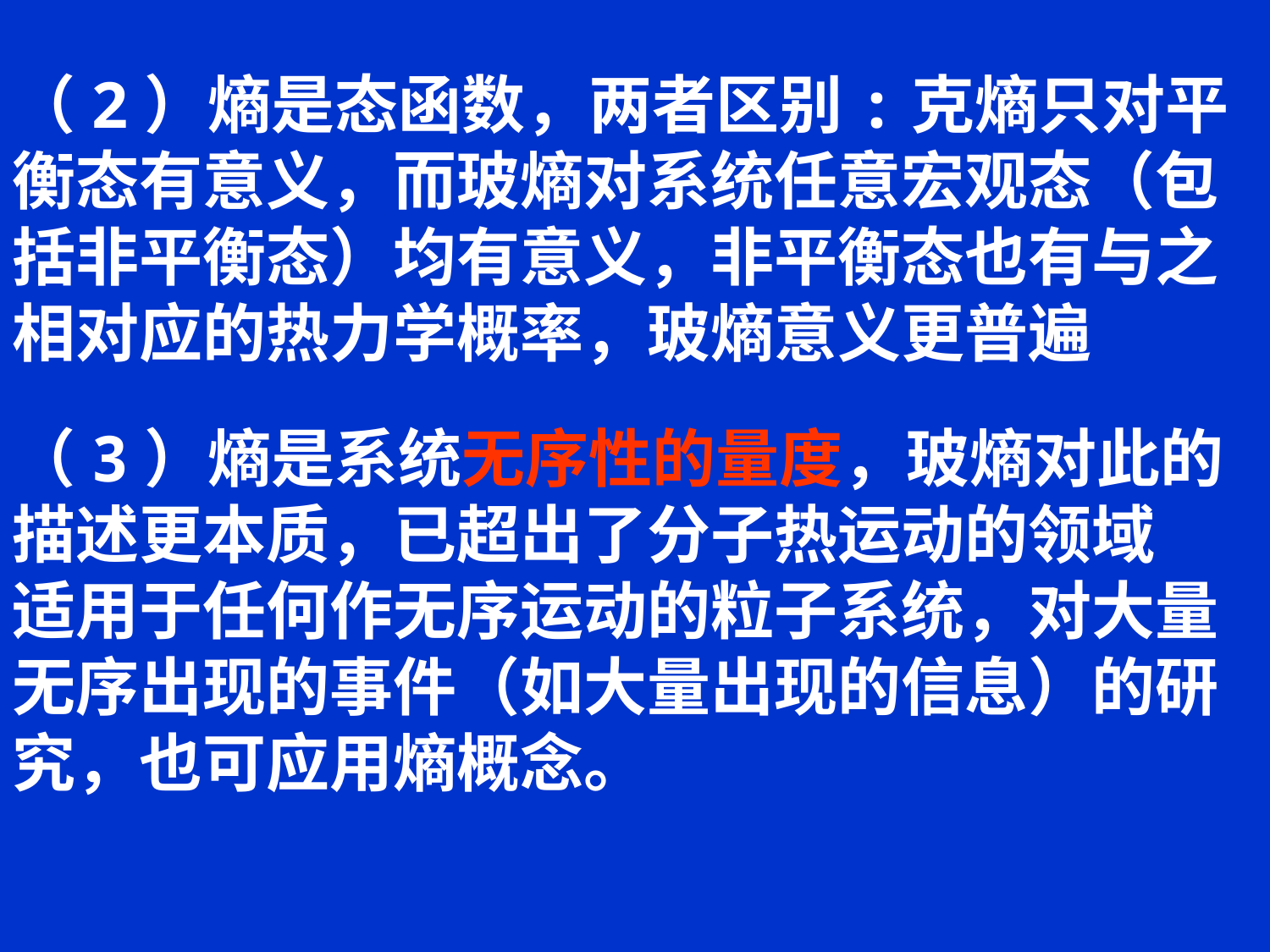

（2）熵是态函数，两者区别:克熵只对平衡态有意义，而玻熵对系统任意宏观态（包括非平衡态）均有意义，非平衡态也有与之相对应的热力学概率，玻熵意义更普遍
（3）熵是系统无序性的量度，玻熵对此的描述更本质，已超出了分子热运动的领域
适用于任何作无序运动的粒子系统，对大量无序出现的事件（如大量出现的信息）的研究，也可应用熵概念。